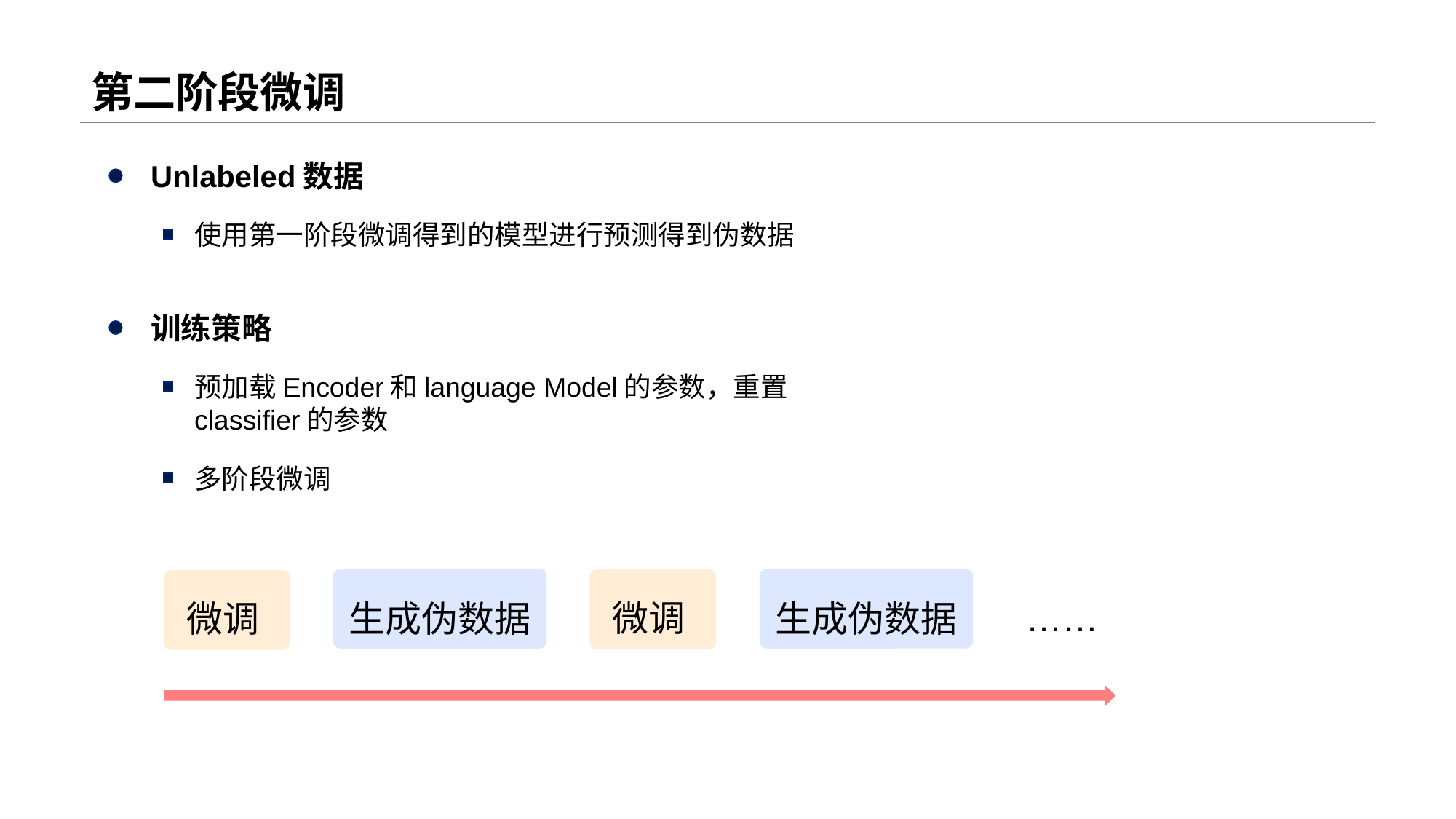

# 第二阶段微调
Unlabeled数据

使用第一阶段微调得到的模型进行预测得到伪数据

训练策略

预加载Encoder和language Model的参数，重置classifier的参数

多阶段微调

……
微调

生成伪数据
微调

生成伪数据